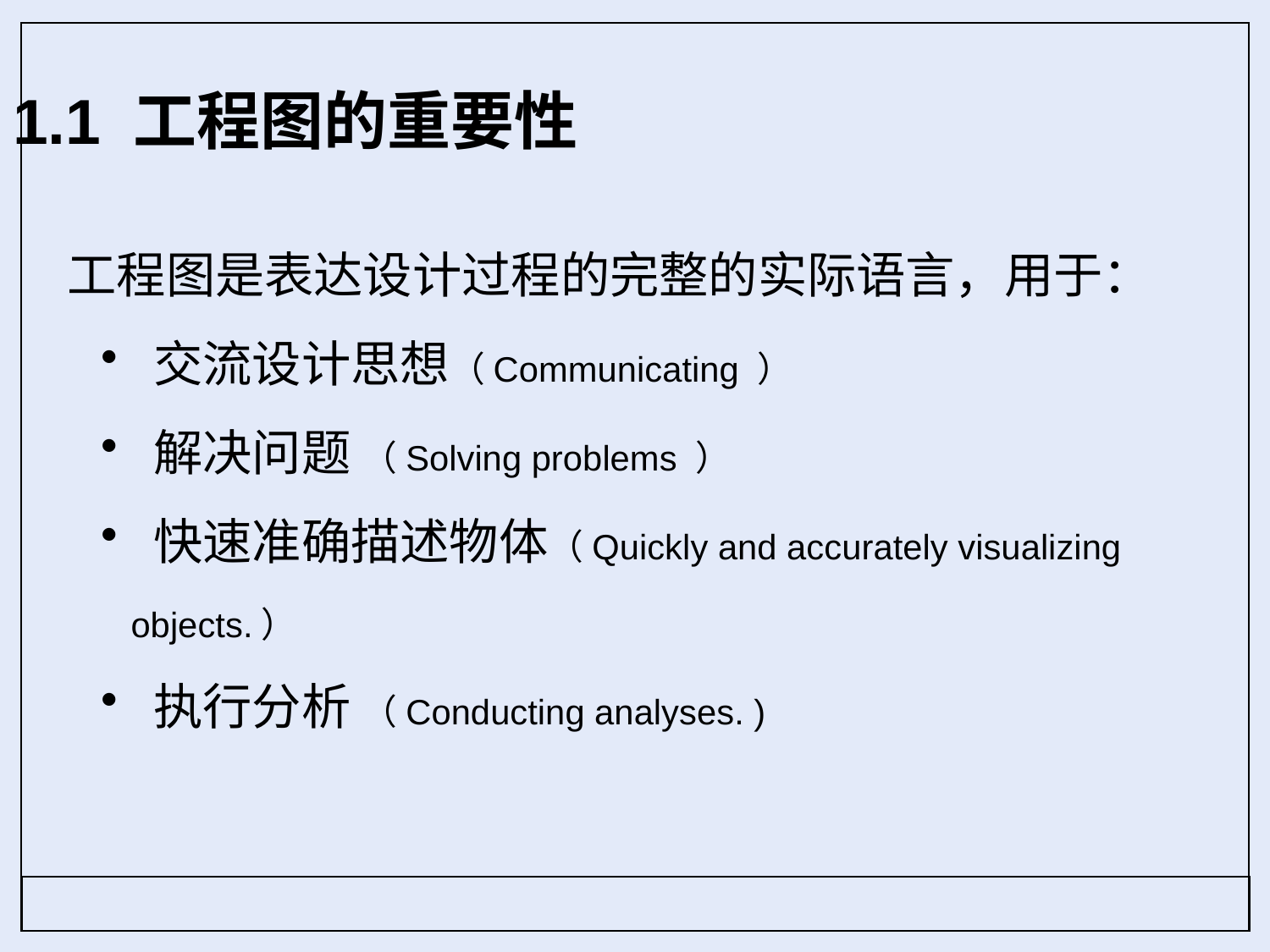

# 1.1 工程图的重要性
工程图是表达设计过程的完整的实际语言，用于：
 交流设计思想（Communicating ）
 解决问题 （Solving problems ）
 快速准确描述物体（Quickly and accurately visualizing objects.）
 执行分析 （Conducting analyses. )